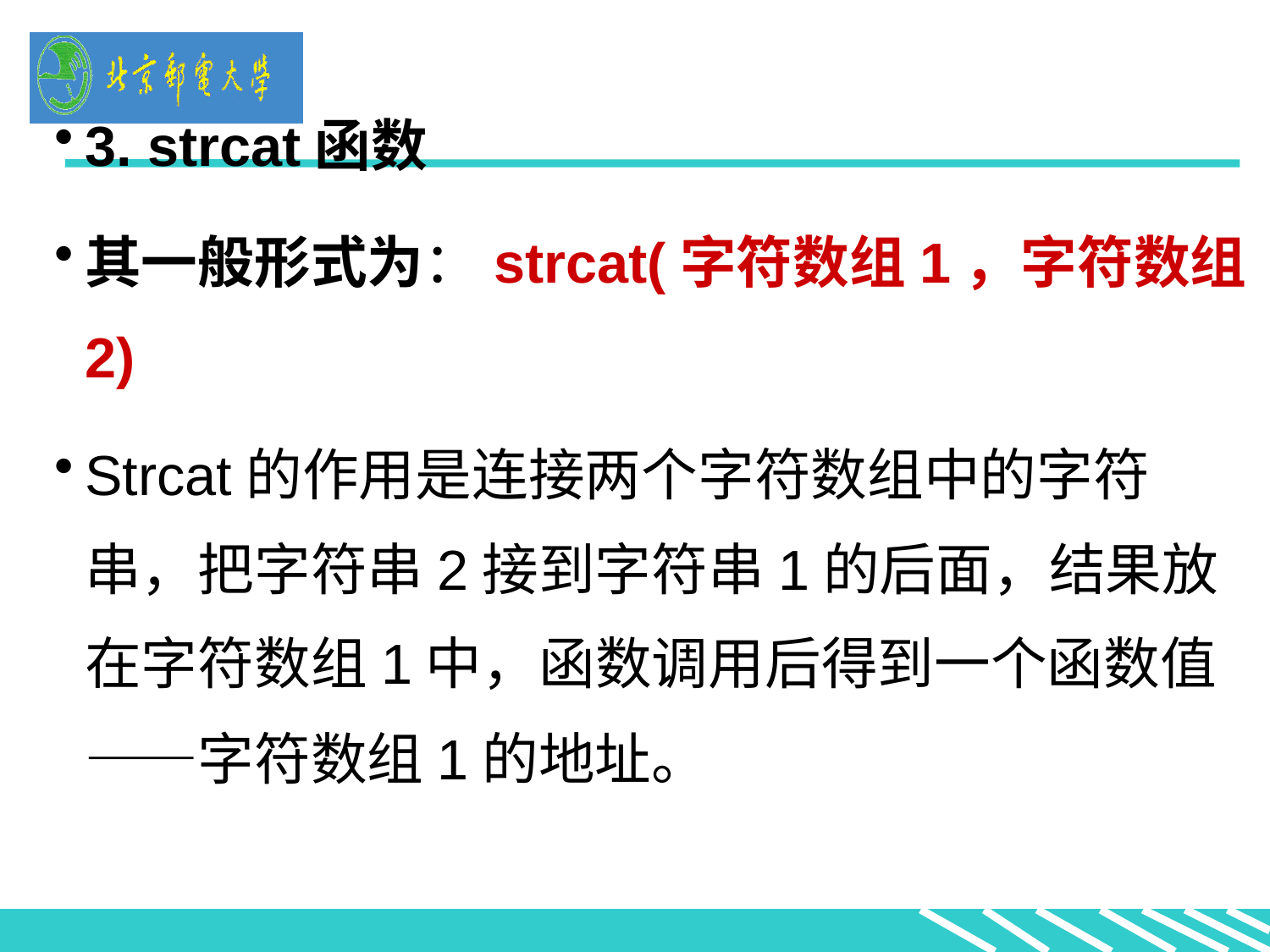

3. strcat函数
其一般形式为：strcat(字符数组1，字符数组2)
Strcat的作用是连接两个字符数组中的字符串，把字符串2接到字符串1的后面，结果放在字符数组1中，函数调用后得到一个函数值——字符数组1的地址。